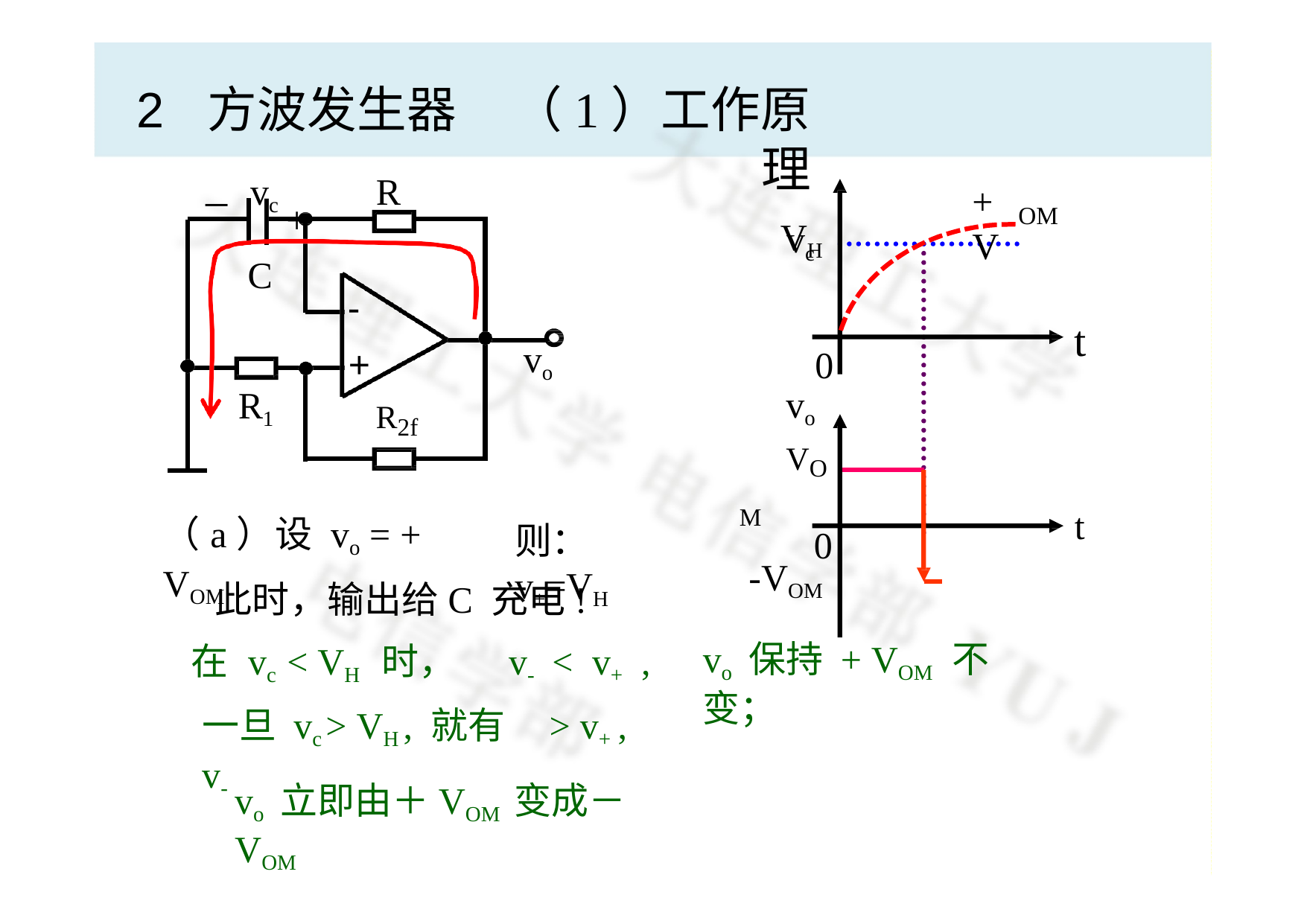

# 2	方波发生器
（1）工作原理
vc
vc +
R
–
+V

OM

VH

C
-

t

vo

+
0
vo
VOM

R1
R2f

t
（a）设 vo = + VOM
则：v+=VH

0
-VOM
vo	保持 + VOM 不变；
此时，输出给C 充电!
在	vc  < VH  时，	v-	<	v+	,

一旦 vc > VH , 就有 v-
> v+ ,
vo  立即由＋VOM 变成－VOM